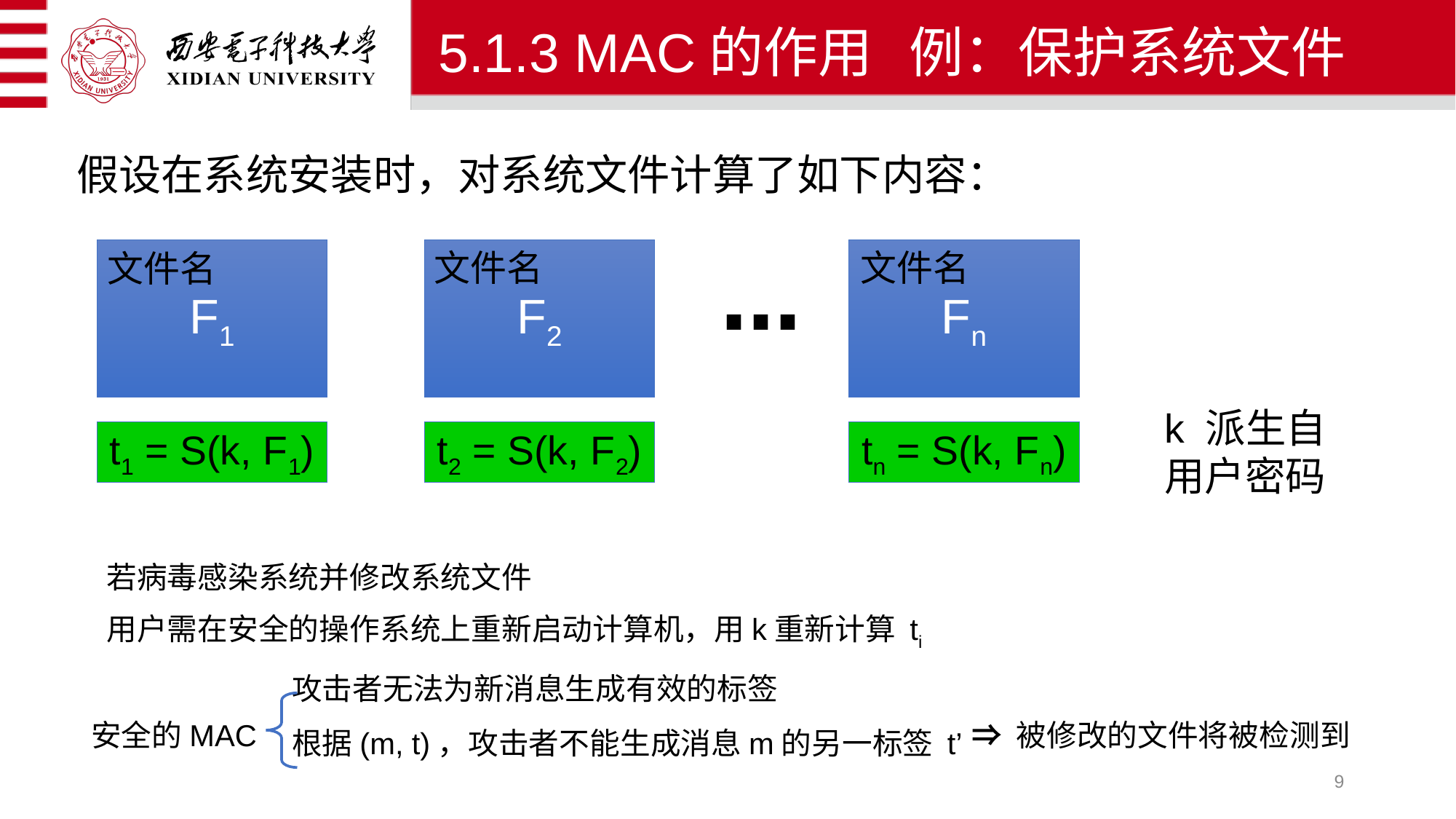

# 5.1.3 MAC的作用   例：保护系统文件
假设在系统安装时，对系统文件计算了如下内容：
文件名
文件名
F1
F2
Fn
文件名
⋯
k 派生自
用户密码
t1 = S(k, F1)
t2 = S(k, F2)
tn = S(k, Fn)
若病毒感染系统并修改系统文件
用户需在安全的操作系统上重新启动计算机，用k重新计算 ti
攻击者无法为新消息生成有效的标签
根据(m, t)，攻击者不能生成消息m的另一标签 t’
安全的MAC

⇒ 被修改的文件将被检测到
9